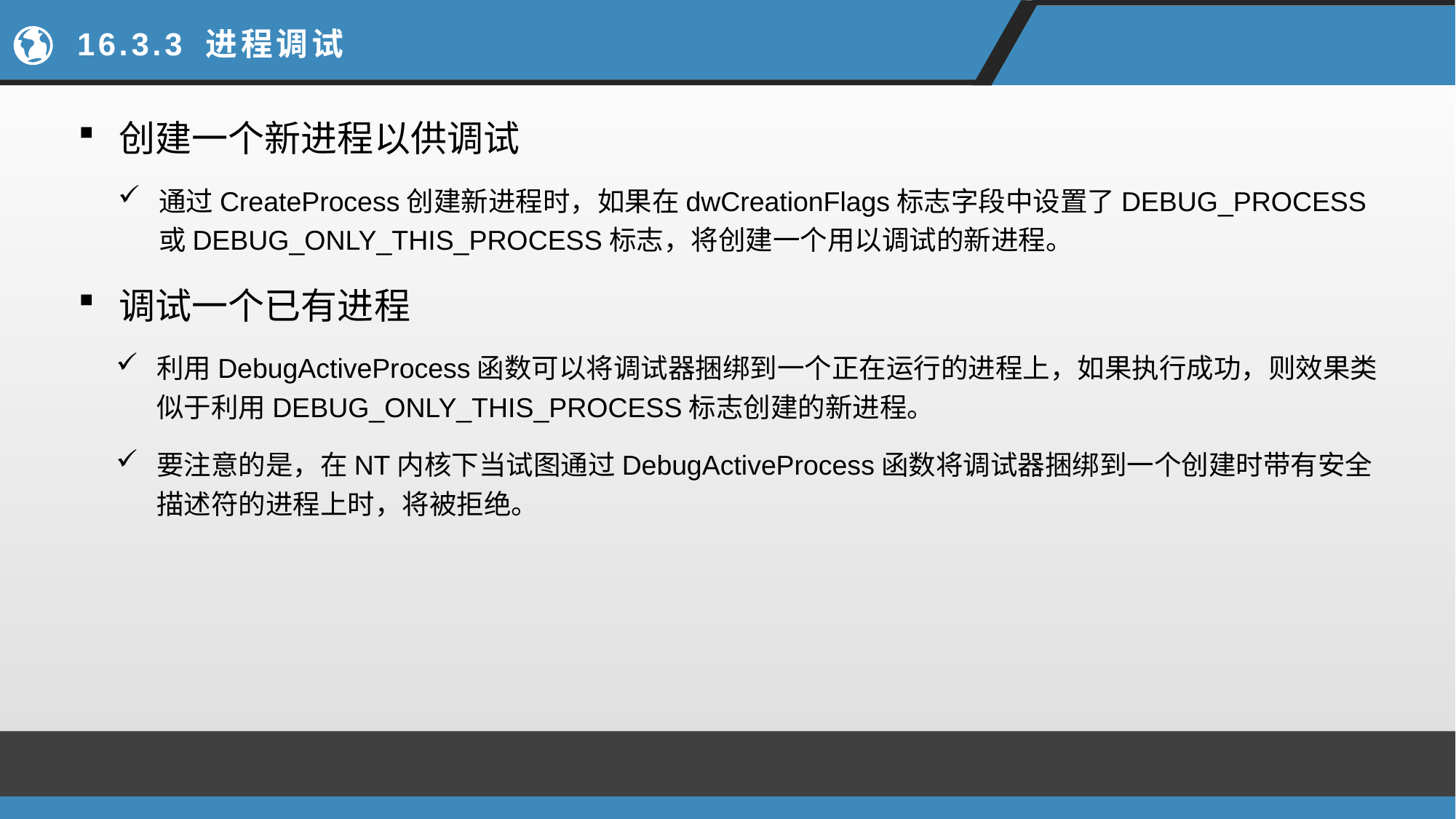

# 16.3.3 进程调试

创建一个新进程以供调试
通过CreateProcess创建新进程时，如果在dwCreationFlags标志字段中设置了DEBUG_PROCESS或DEBUG_ONLY_THIS_PROCESS标志，将创建一个用以调试的新进程。
调试一个已有进程
利用DebugActiveProcess函数可以将调试器捆绑到一个正在运行的进程上，如果执行成功，则效果类似于利用DEBUG_ONLY_THIS_PROCESS标志创建的新进程。
要注意的是，在NT内核下当试图通过DebugActiveProcess函数将调试器捆绑到一个创建时带有安全描述符的进程上时，将被拒绝。